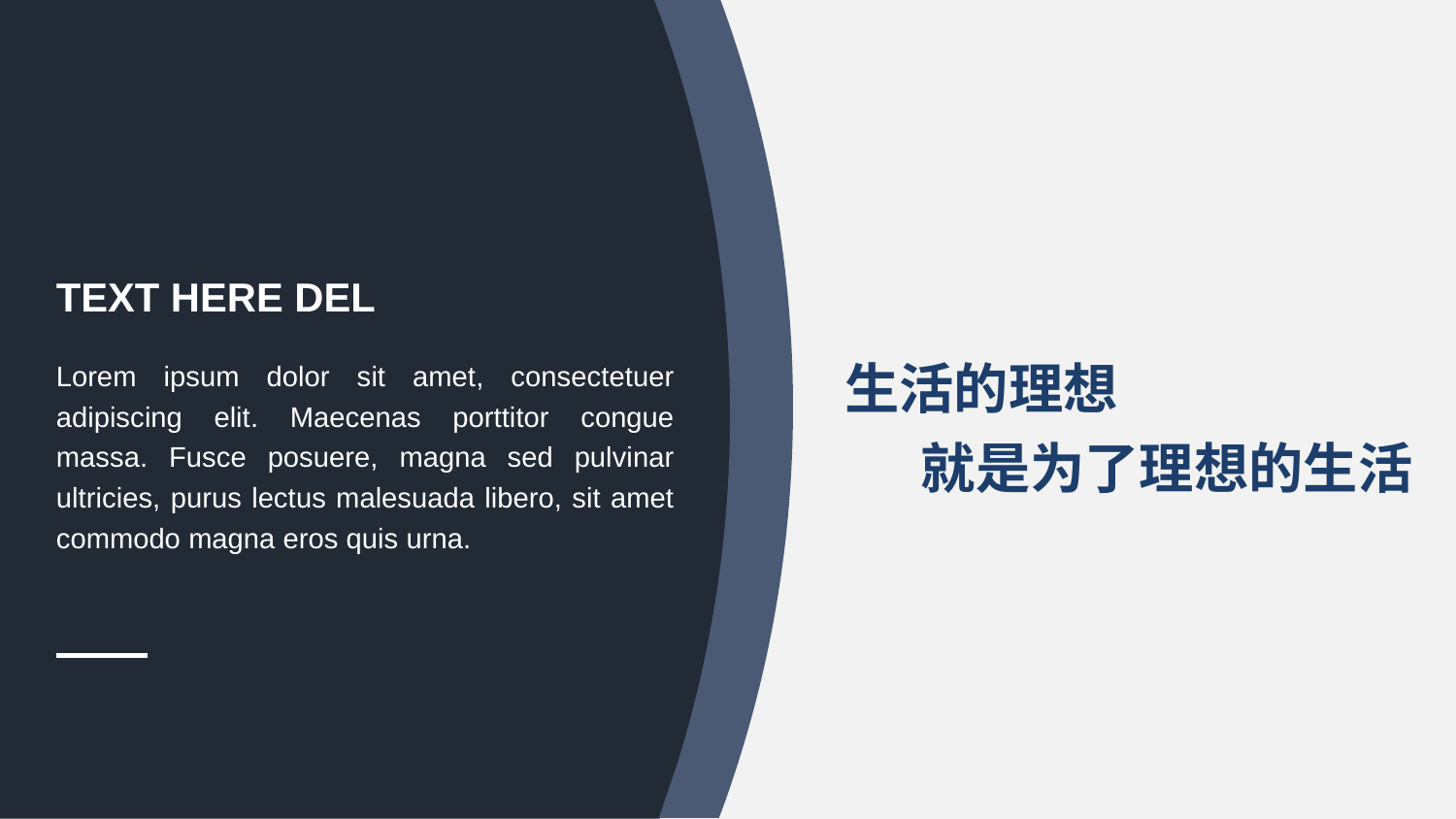

TEXT HERE DEL
生活的理想
Lorem ipsum dolor sit amet, consectetuer adipiscing elit. Maecenas porttitor congue massa. Fusce posuere, magna sed pulvinar ultricies, purus lectus malesuada libero, sit amet commodo magna eros quis urna.
就是为了理想的生活